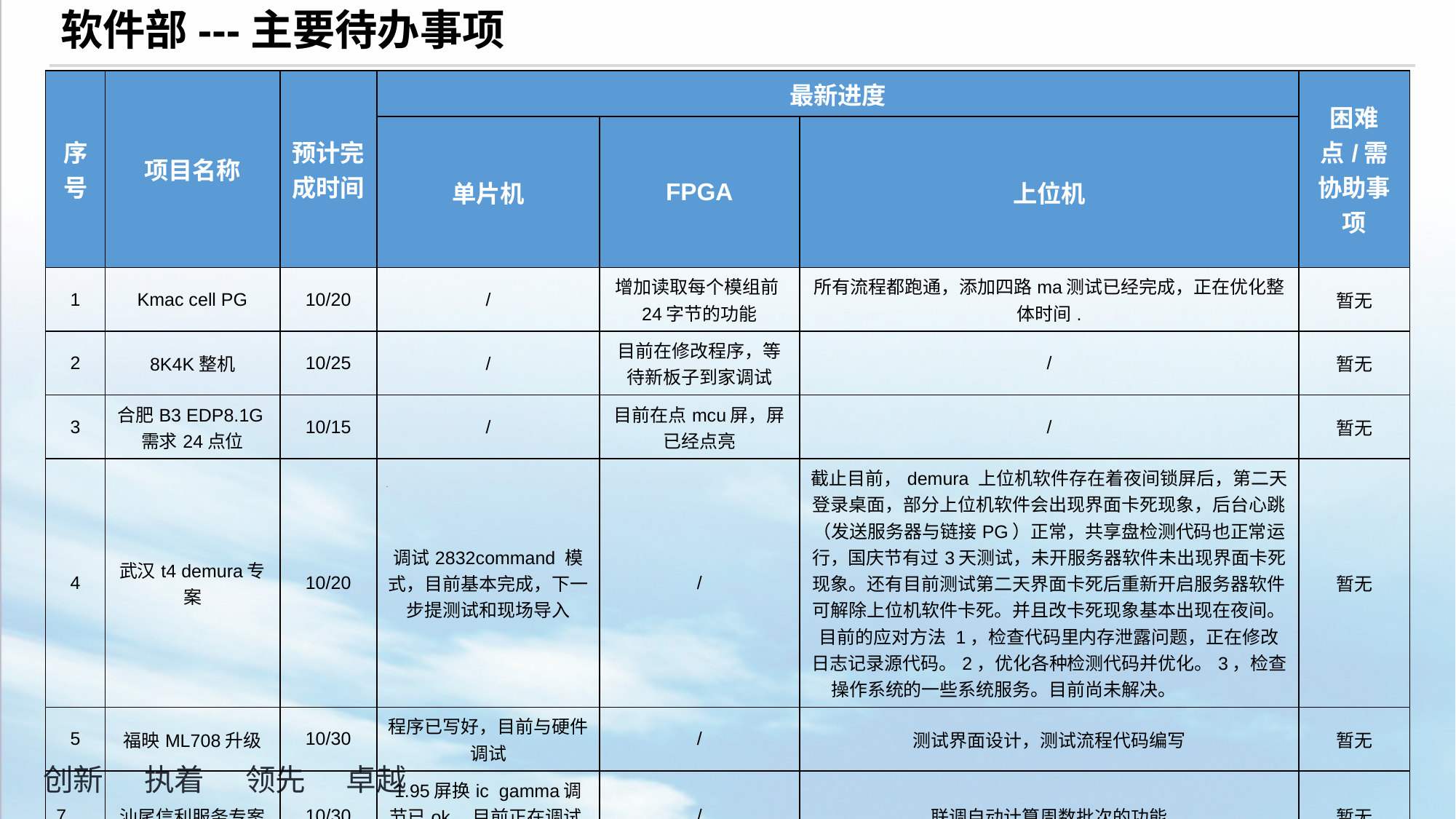

软件部---主要待办事项
| 序号 | 项目名称 | 预计完 成时间 | 最新进度 |  |  | 困难点/需协助事项 |
| --- | --- | --- | --- | --- | --- | --- |
|  |  |  | 单片机 | FPGA | 上位机 |  |
| 1 | Kmac cell PG | 10/20 | / | 增加读取每个模组前24字节的功能 | 所有流程都跑通，添加四路ma测试已经完成，正在优化整体时间. | 暂无 |
| 2 | 8K4K整机 | 10/25 | / | 目前在修改程序，等待新板子到家调试 | / | 暂无 |
| 3 | 合肥B3 EDP8.1G需求24点位 | 10/15 | / | 目前在点mcu屏，屏已经点亮 | / | 暂无 |
| 4 | 武汉t4 demura专案 | 10/20 | 调试2832command 模式，目前基本完成，下一步提测试和现场导入 | / | 截止目前，demura 上位机软件存在着夜间锁屏后，第二天登录桌面，部分上位机软件会出现界面卡死现象，后台心跳（发送服务器与链接PG）正常，共享盘检测代码也正常运行，国庆节有过3天测试，未开服务器软件未出现界面卡死现象。还有目前测试第二天界面卡死后重新开启服务器软件可解除上位机软件卡死。并且改卡死现象基本出现在夜间。目前的应对方法 1，检查代码里内存泄露问题，正在修改日志记录源代码。2，优化各种检测代码并优化。3，检查操作系统的一些系统服务。目前尚未解决。 | 暂无 |
| 5 | 福映ML708升级 | 10/30 | 程序已写好，目前与硬件调试 | / | 测试界面设计，测试流程代码编写 | 暂无 |
| 7 | 汕尾信利服务专案 | 10/30 | 1.95屏换ic gamma调节已ok，目前正在调试id写日期功能 | / | 联调自动计算周数批次的功能 | 暂无 |
| 9 | 华星客诉问题 | 10/30 | 现场处理客诉 | / | 现场程序优化，模组自动下载验证，程序崩溃问题，精简画面流程增加。 | 暂无 |